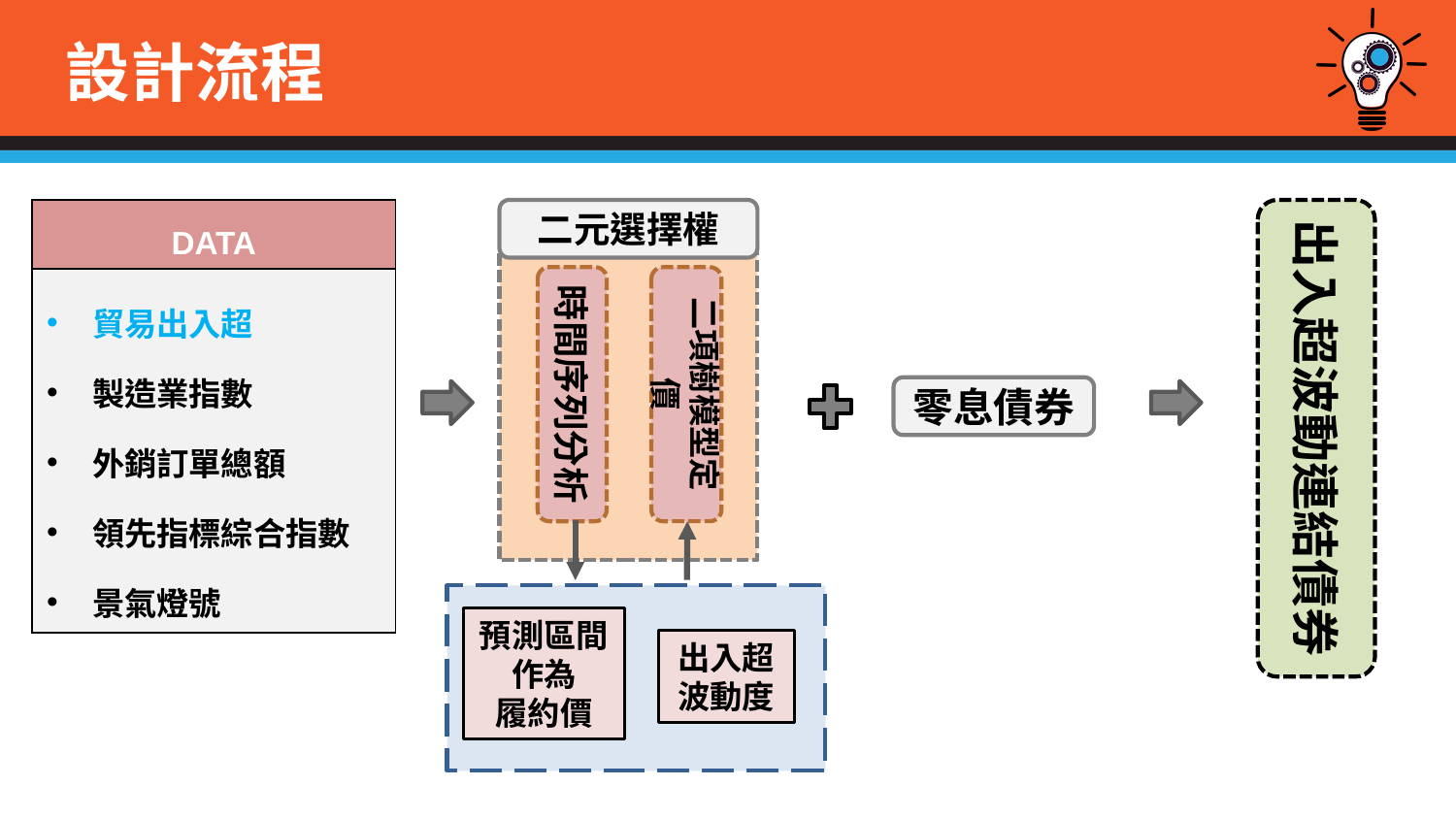

# 設計流程

| DATA |
| --- |
| 貿易出入超 製造業指數 外銷訂單總額 領先指標綜合指數 景氣燈號 |
二元選擇權
出入超波動連結債券

時間序列分析
二項樹模型定價
零息債券

預測區間
作為
履約價
出入超
波動度